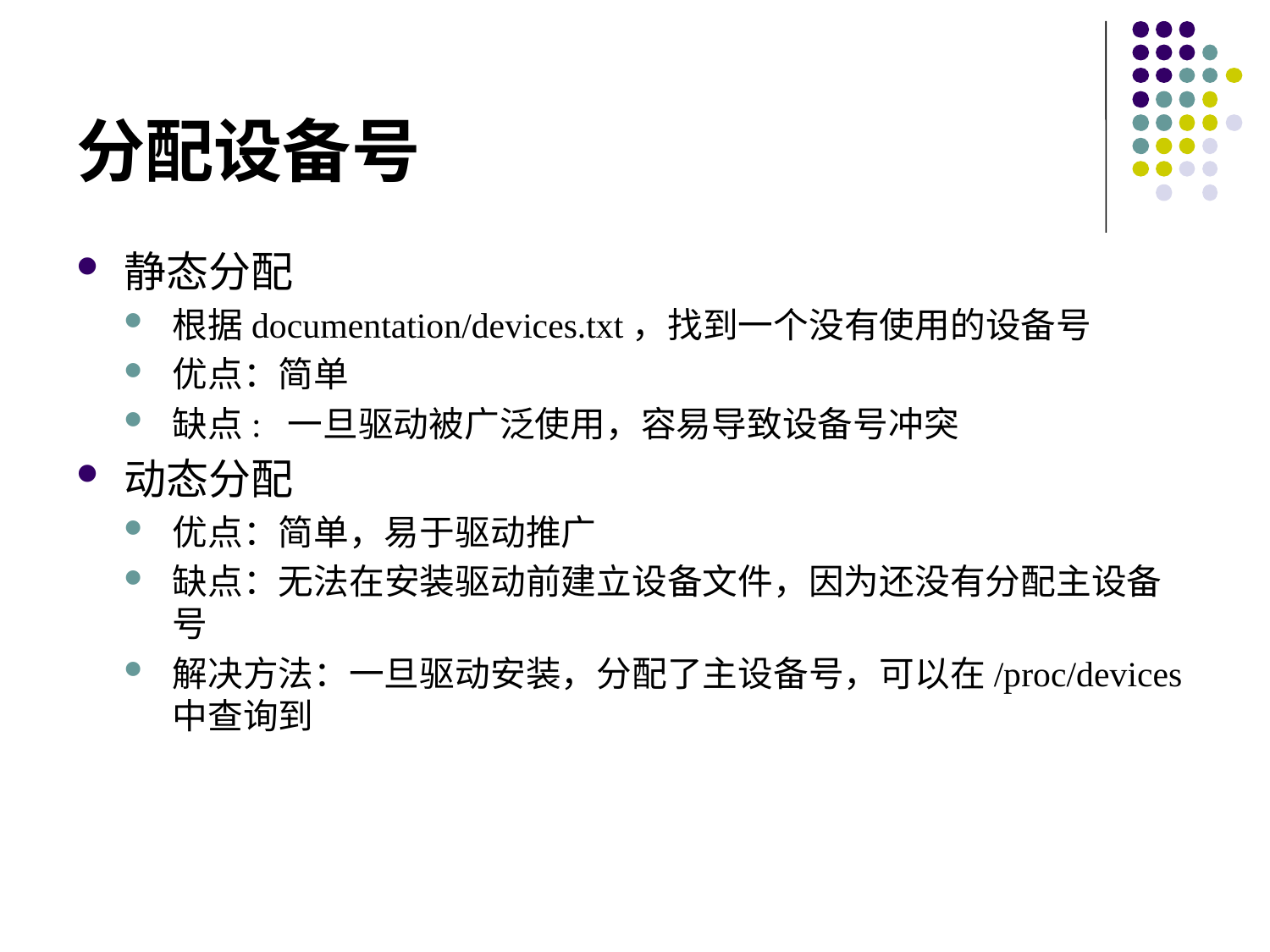

# 分配设备号
静态分配
根据documentation/devices.txt，找到一个没有使用的设备号
优点：简单
缺点:  一旦驱动被广泛使用，容易导致设备号冲突
动态分配
优点：简单，易于驱动推广
缺点：无法在安装驱动前建立设备文件，因为还没有分配主设备号
解决方法：一旦驱动安装，分配了主设备号，可以在/proc/devices中查询到